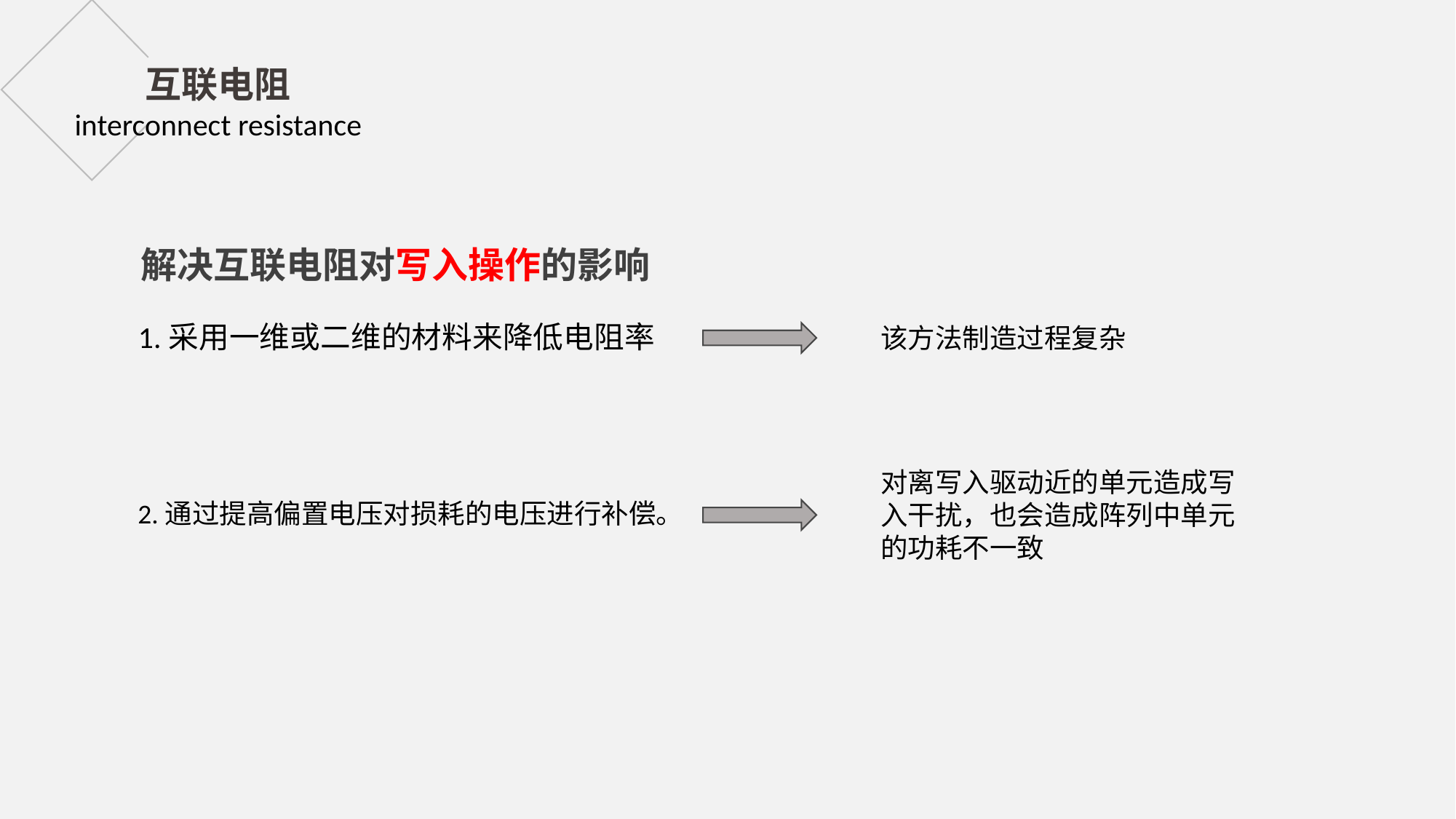

互联电阻
interconnect resistance
解决互联电阻对写入操作的影响
1.采用一维或二维的材料来降低电阻率
该方法制造过程复杂

对离写入驱动近的单元造成写入干扰，也会造成阵列中单元的功耗不一致
2.通过提高偏置电压对损耗的电压进行补偿。